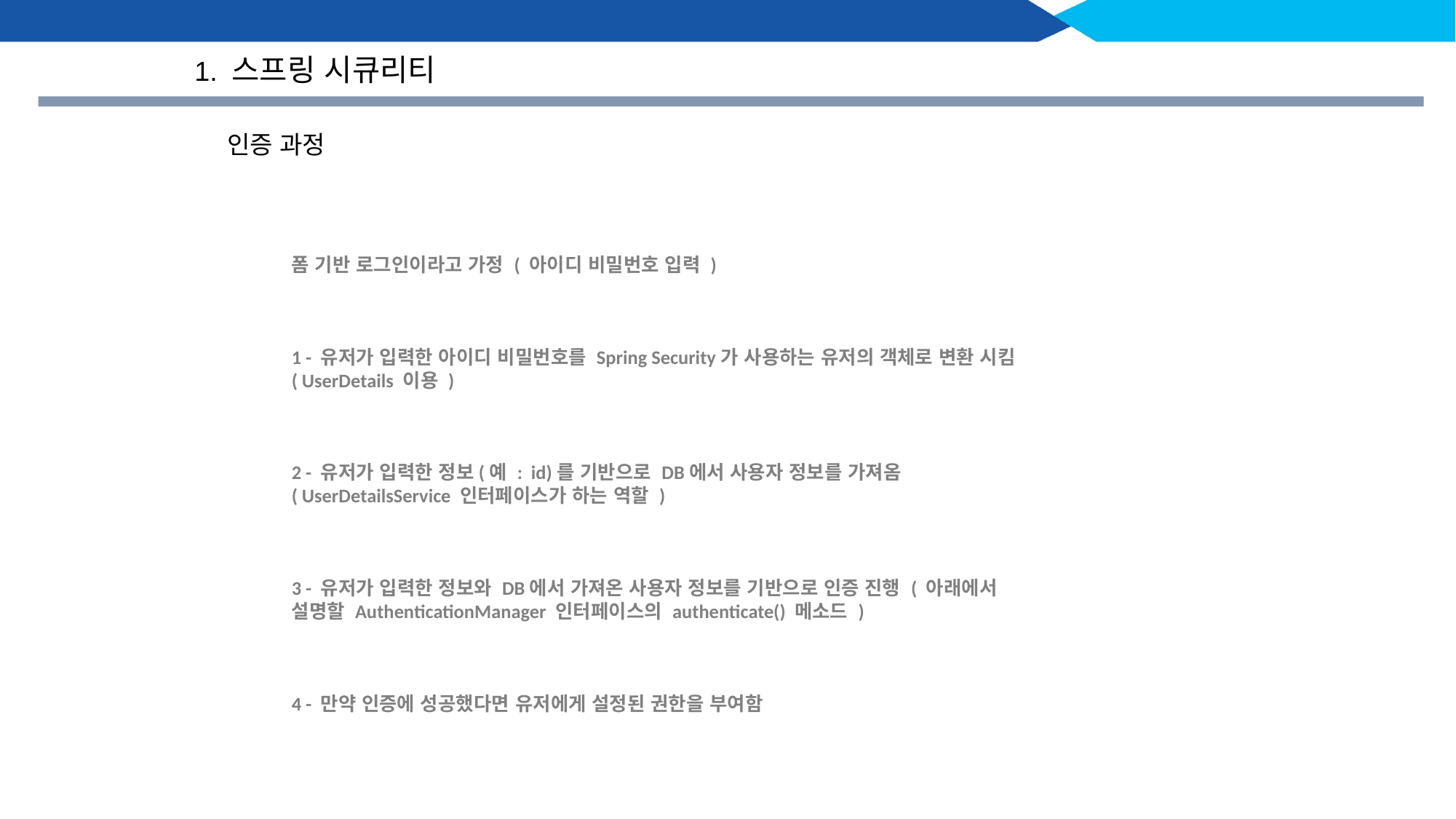

1. 스프링 시큐리티
인증 과정
폼 기반 로그인이라고 가정 ( 아이디 비밀번호 입력 )

1 - 유저가 입력한 아이디 비밀번호를 Spring Security가 사용하는 유저의 객체로 변환 시킴 ( UserDetails 이용 )

2 - 유저가 입력한 정보(예 :  id)를 기반으로 DB에서 사용자 정보를 가져옴 ( UserDetailsService 인터페이스가 하는 역할 )

3 - 유저가 입력한 정보와 DB에서 가져온 사용자 정보를 기반으로 인증 진행 ( 아래에서 설명할 AuthenticationManager 인터페이스의 authenticate() 메소드 )

4 - 만약 인증에 성공했다면 유저에게 설정된 권한을 부여함